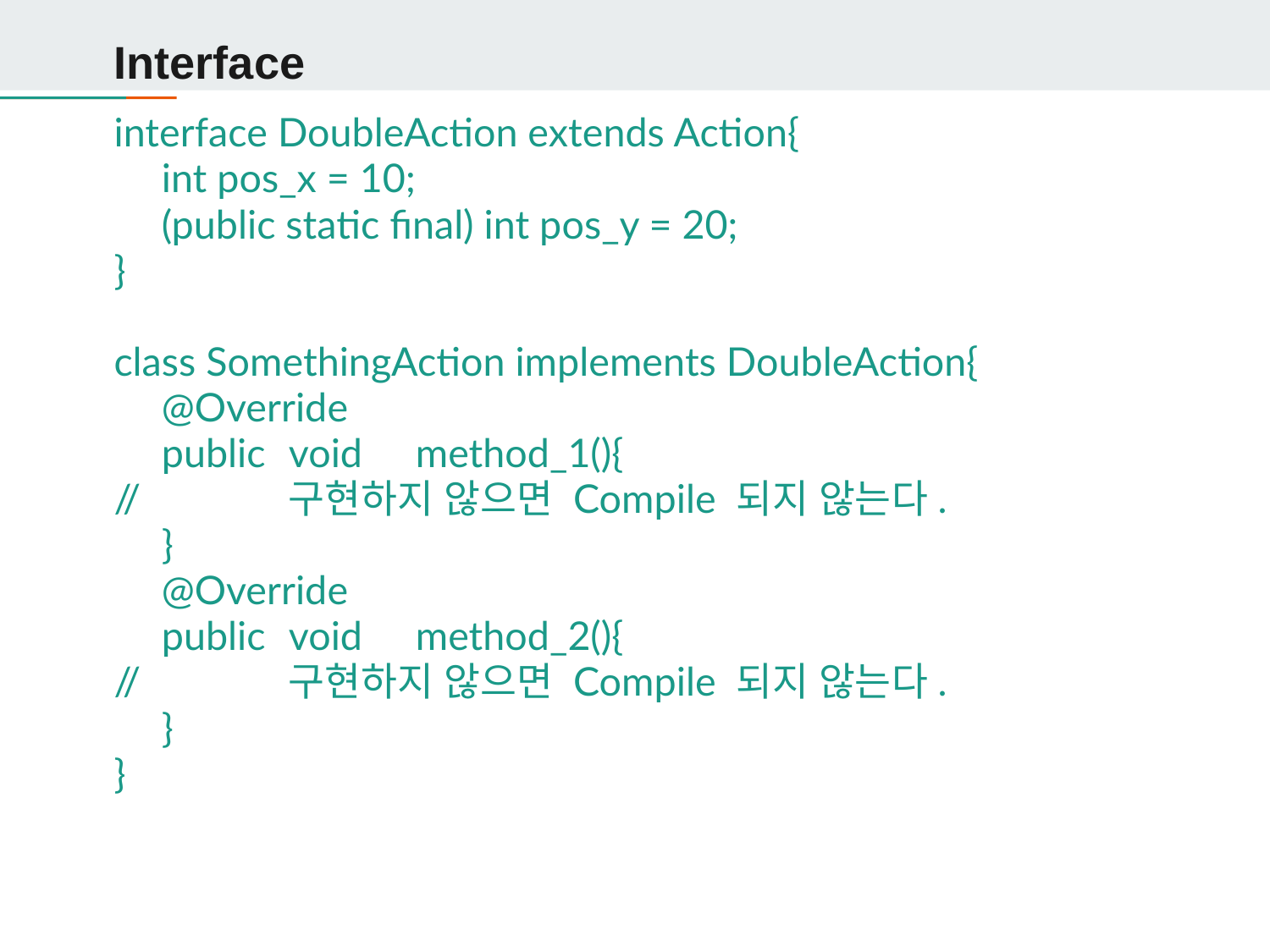

# Interface
interface DoubleAction extends Action{
	int pos_x = 10;
	(public static final) int pos_y = 20;
}

class SomethingAction implements DoubleAction{
	@Override
	public	void	method_1(){
//		구현하지 않으면 Compile 되지 않는다.
	}
	@Override
	public	void	method_2(){
//		구현하지 않으면 Compile 되지 않는다.
	}
}